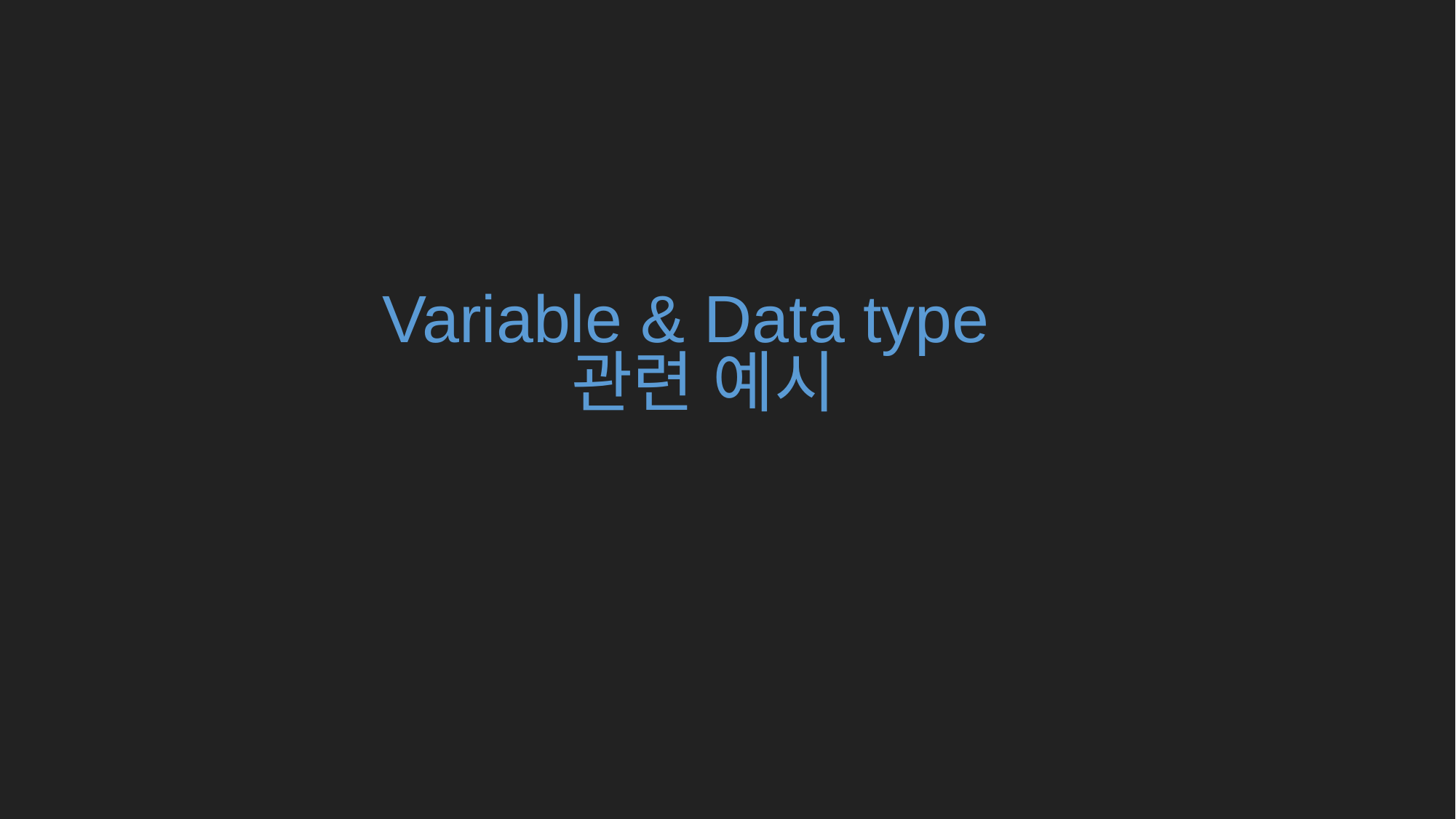

# Variable & Data type 관련 예시